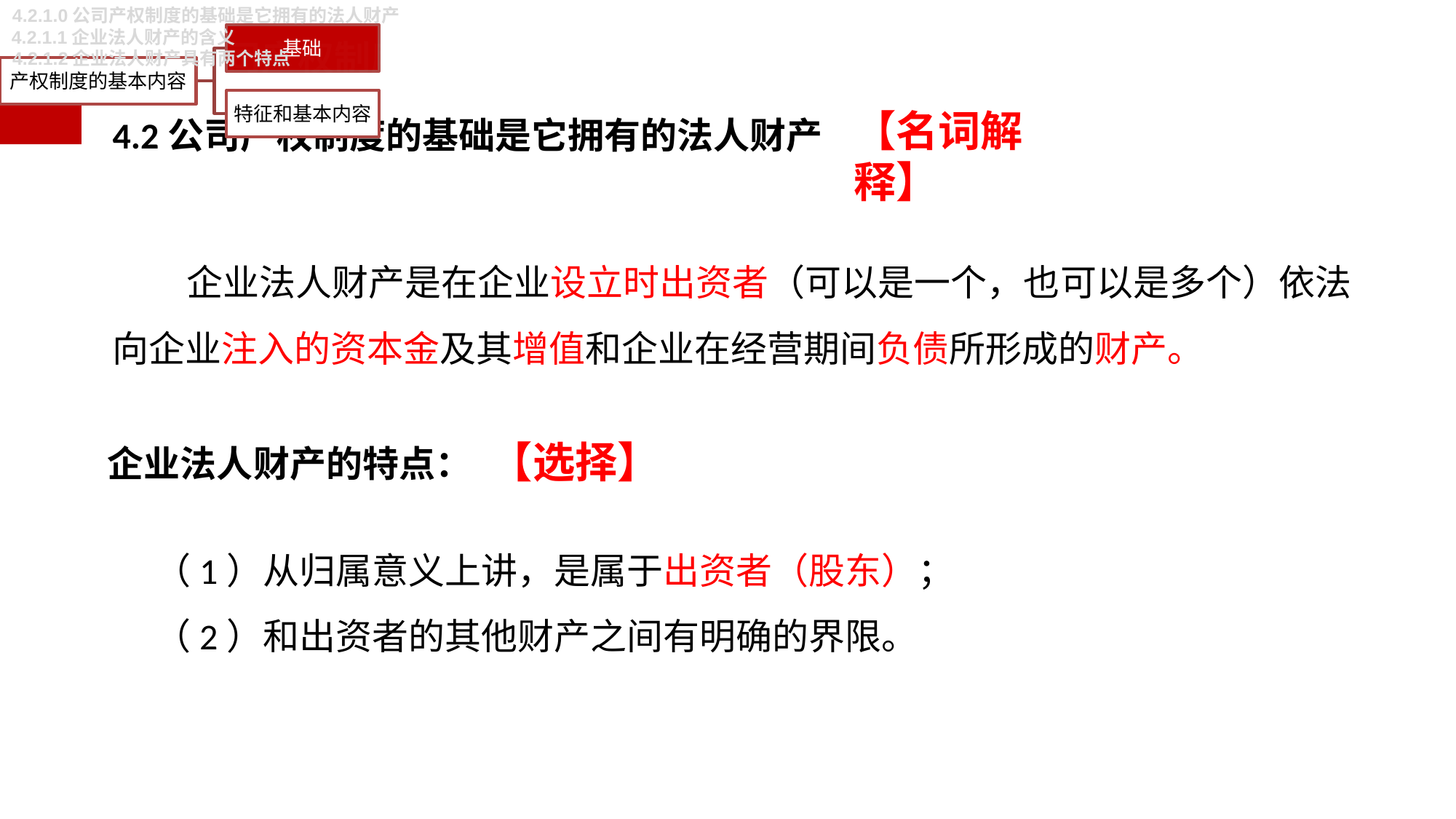

产权制度的基本内容
基础
特征和基本内容
4.2.1.0公司产权制度的基础是它拥有的法人财产
4.2.1公司产权制度的基础是它拥有的法人财产
4.2.1.1企业法人财产的含义
4.2.1.2企业法人财产具有两个特点
4.2公司产权制度的基础是它拥有的法人财产

【名词解释】
 企业法人财产是在企业设立时出资者（可以是一个，也可以是多个）依法向企业注入的资本金及其增值和企业在经营期间负债所形成的财产。
企业法人财产的特点：
【选择】
（1）从归属意义上讲，是属于出资者（股东）；
（2）和出资者的其他财产之间有明确的界限。